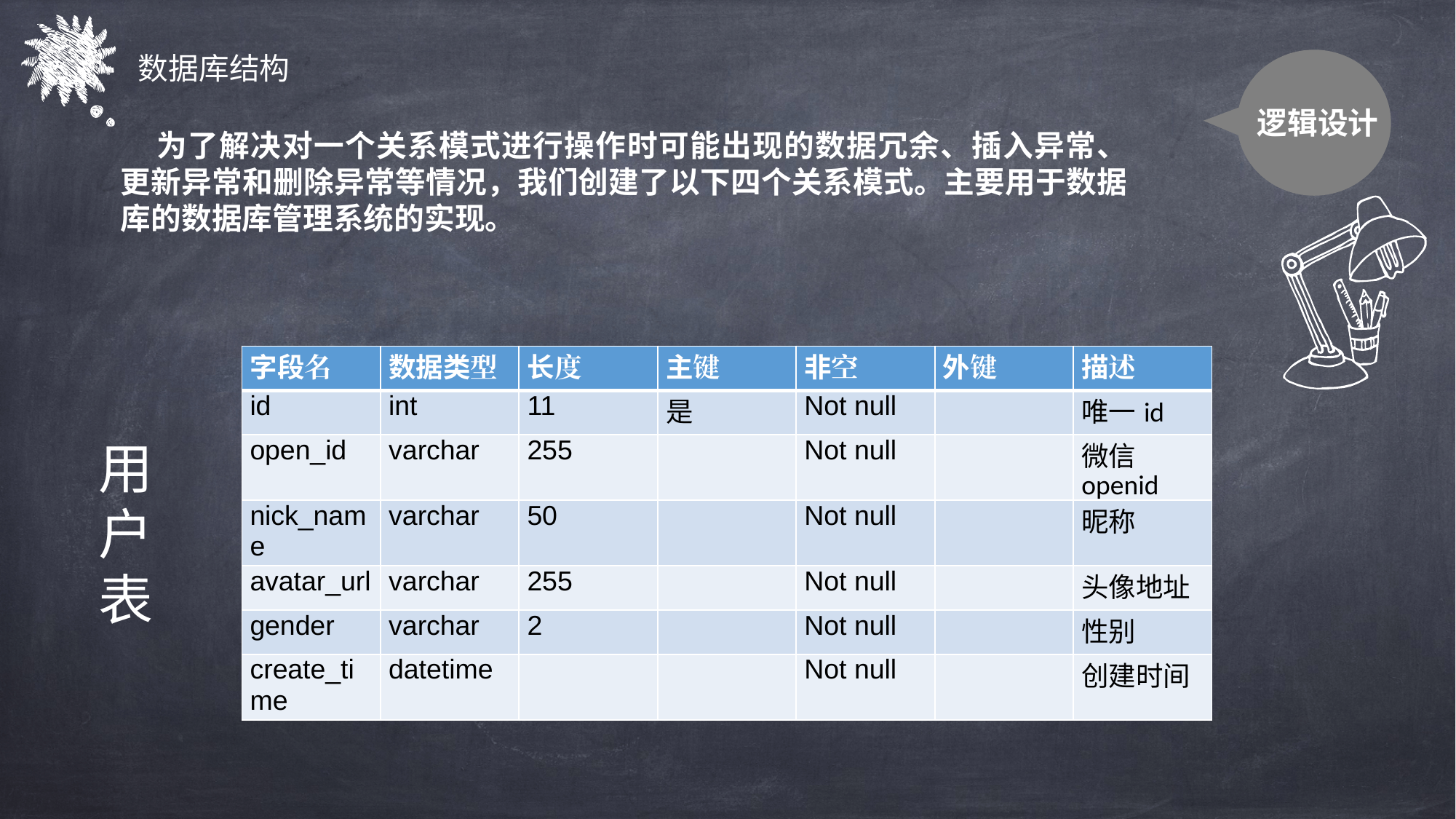

数据库结构

逻辑设计
为了解决对一个关系模式进行操作时可能出现的数据冗余、插入异常、更新异常和删除异常等情况，我们创建了以下四个关系模式。主要用于数据库的数据库管理系统的实现。

| 字段名 | 数据类型 | 长度 | 主键 | 非空 | 外键 | 描述 |
| --- | --- | --- | --- | --- | --- | --- |
| id | int | 11 | 是 | Not null |  | 唯一id |
| open\_id | varchar | 255 |  | Not null |  | 微信openid |
| nick\_name | varchar | 50 |  | Not null |  | 昵称 |
| avatar\_url | varchar | 255 |  | Not null |  | 头像地址 |
| gender | varchar | 2 |  | Not null |  | 性别 |
| create\_time | datetime |  |  | Not null |  | 创建时间 |
用户表